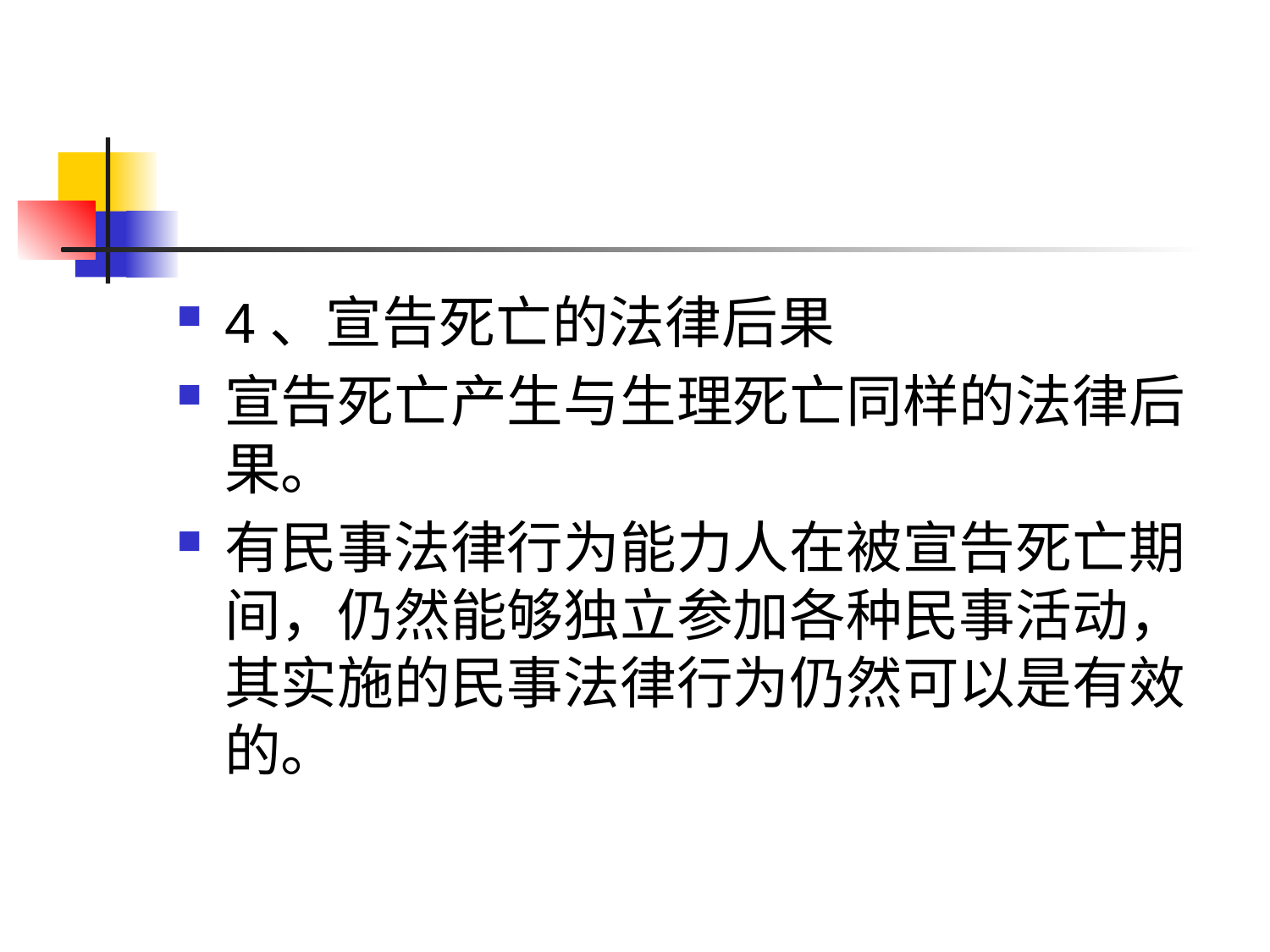

#
4、宣告死亡的法律后果
宣告死亡产生与生理死亡同样的法律后果。
有民事法律行为能力人在被宣告死亡期间，仍然能够独立参加各种民事活动，其实施的民事法律行为仍然可以是有效的。